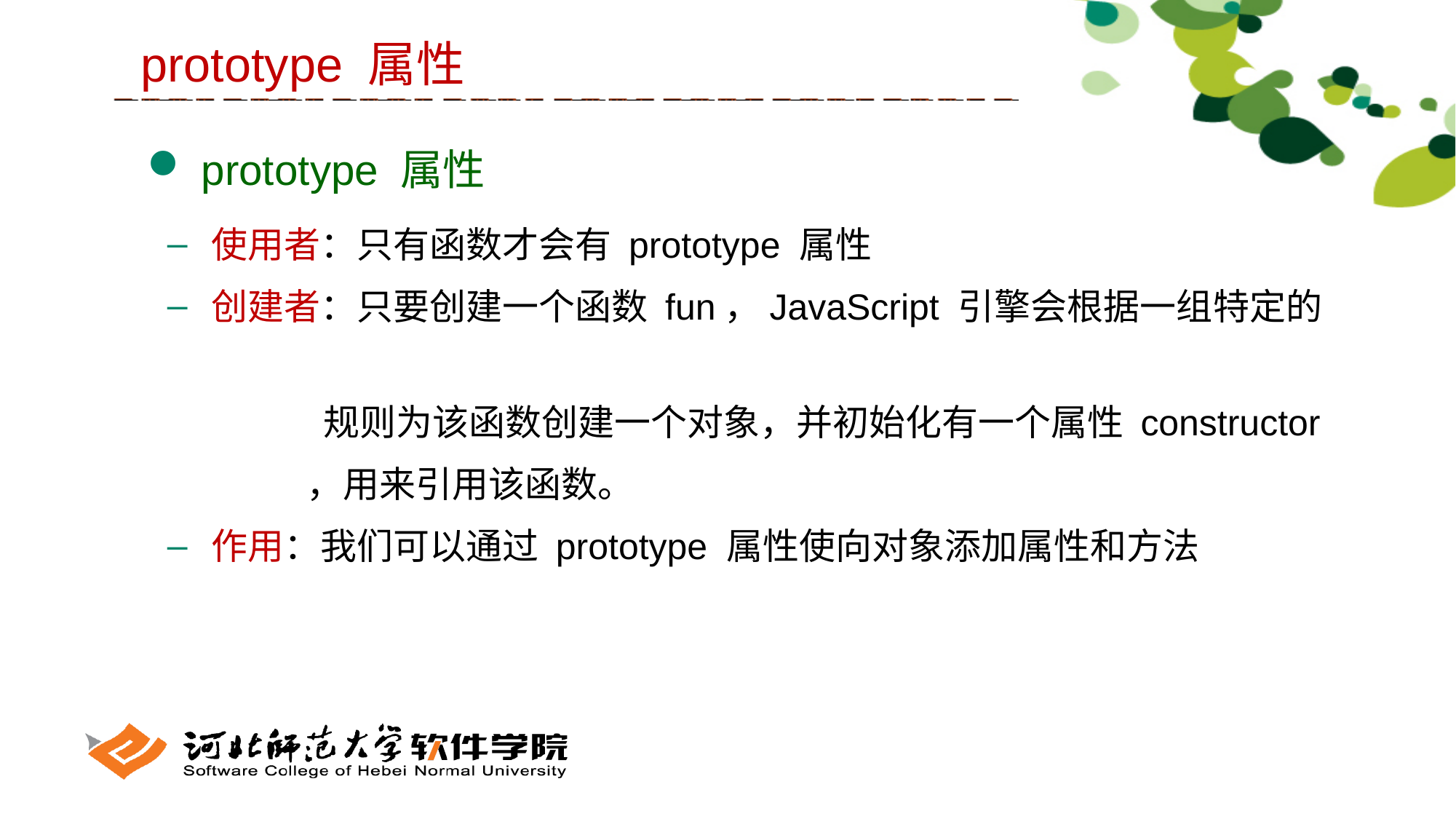

prototype 属性
 prototype 属性
 使用者：只有函数才会有 prototype 属性
 创建者：只要创建一个函数 fun，JavaScript 引擎会根据一组特定的
                  规则为该函数创建一个对象，并初始化有一个属性 constructor
                ，用来引用该函数。
 作用：我们可以通过 prototype 属性使向对象添加属性和方法